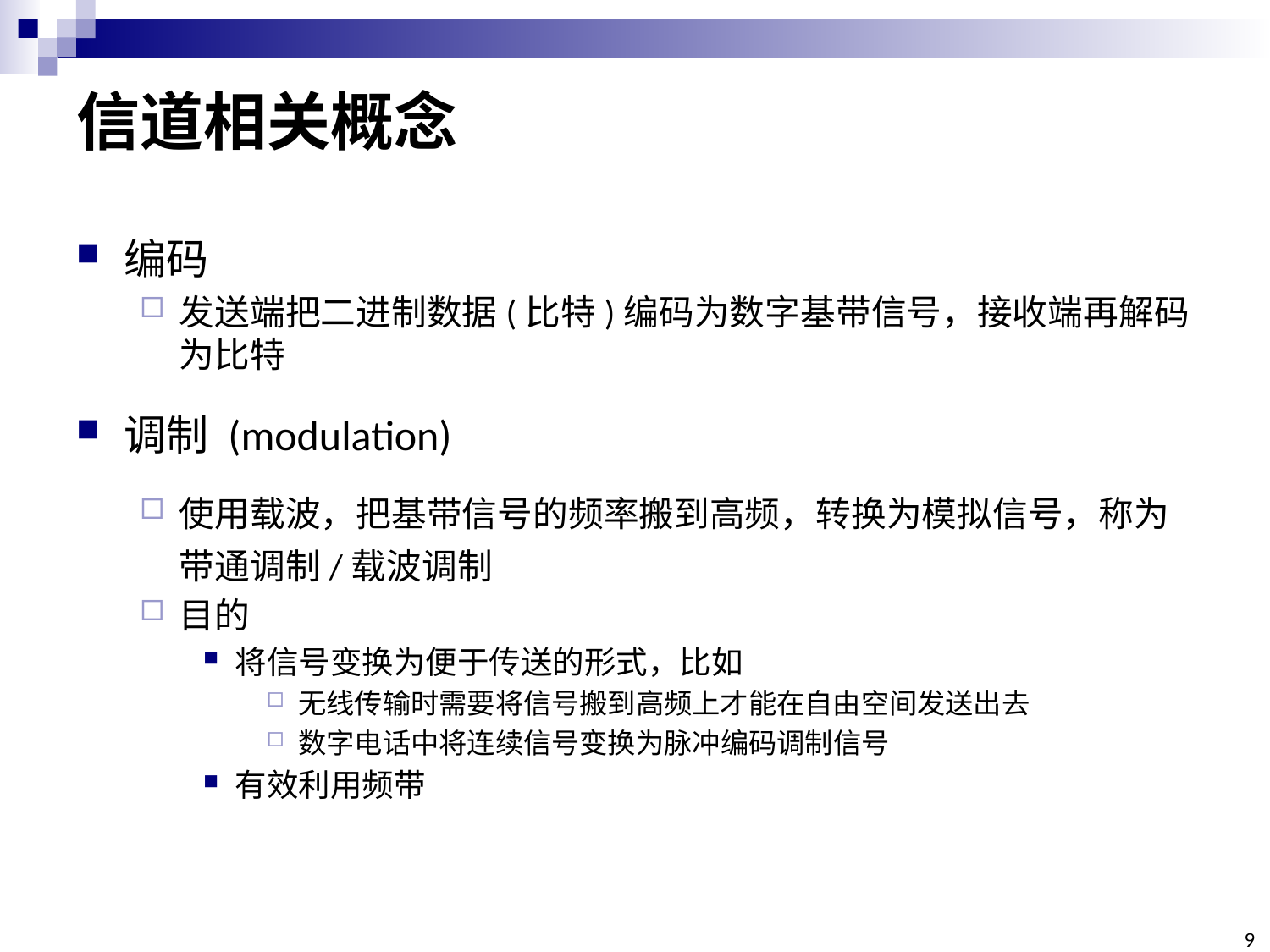

# 信道相关概念
编码
发送端把二进制数据(比特)编码为数字基带信号，接收端再解码为比特
调制 (modulation)
使用载波，把基带信号的频率搬到高频，转换为模拟信号，称为带通调制/载波调制
目的
将信号变换为便于传送的形式，比如
无线传输时需要将信号搬到高频上才能在自由空间发送出去
数字电话中将连续信号变换为脉冲编码调制信号
有效利用频带
9